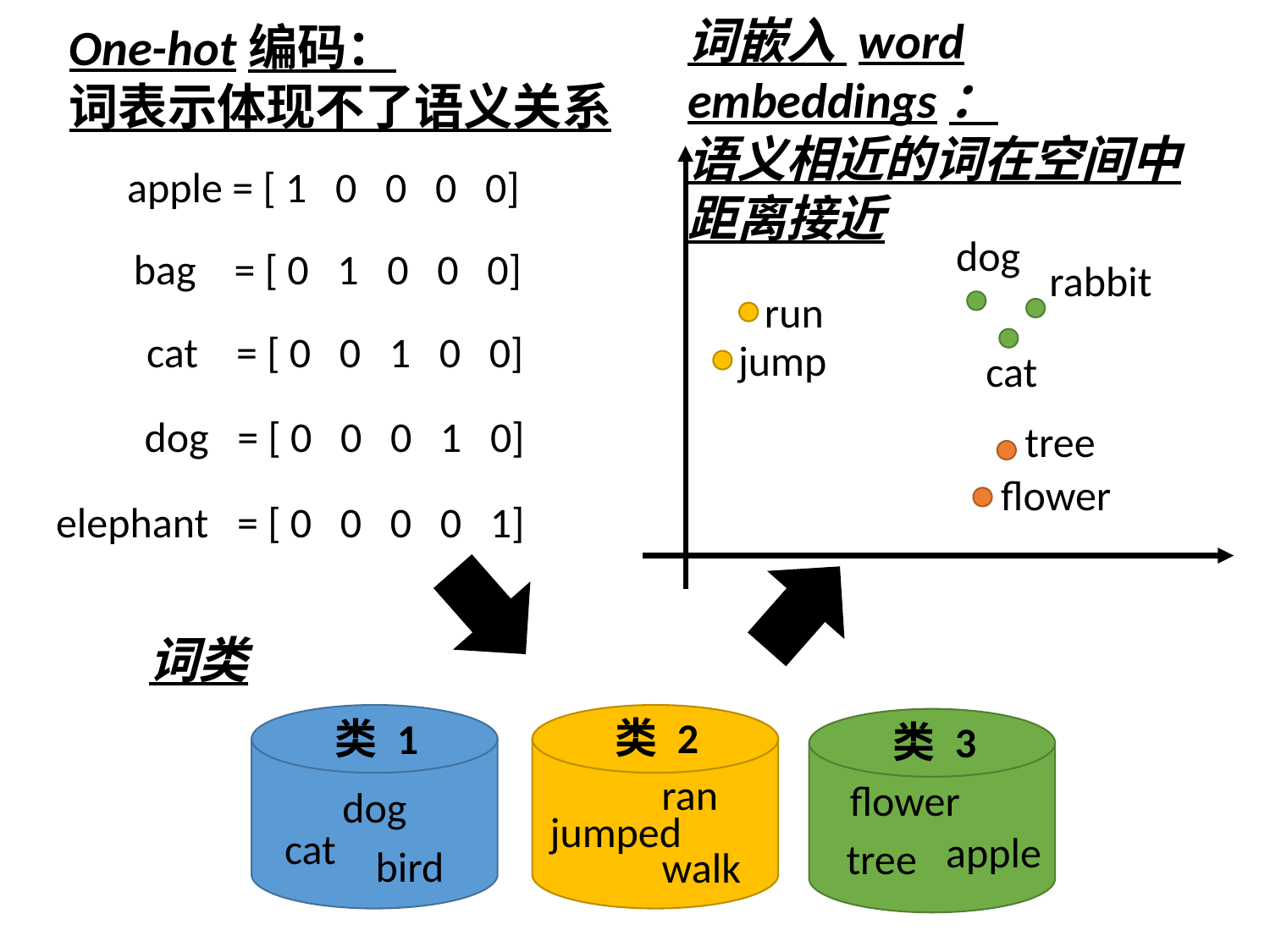

词嵌入 word embeddings：
语义相近的词在空间中
距离接近
One-hot编码：
词表示体现不了语义关系
dog
rabbit
run

jump

cat

tree

flower

apple = [ 1   0   0   0   0]
bag    = [ 0   1   0   0   0]
cat    = [ 0   0   1   0   0]
dog   = [ 0   0   0   1   0]
elephant   = [ 0   0   0   0   1]

词类

类 1
dog
cat
bird

类 2
类 3

ran
flower
jumped
apple
tree
walk